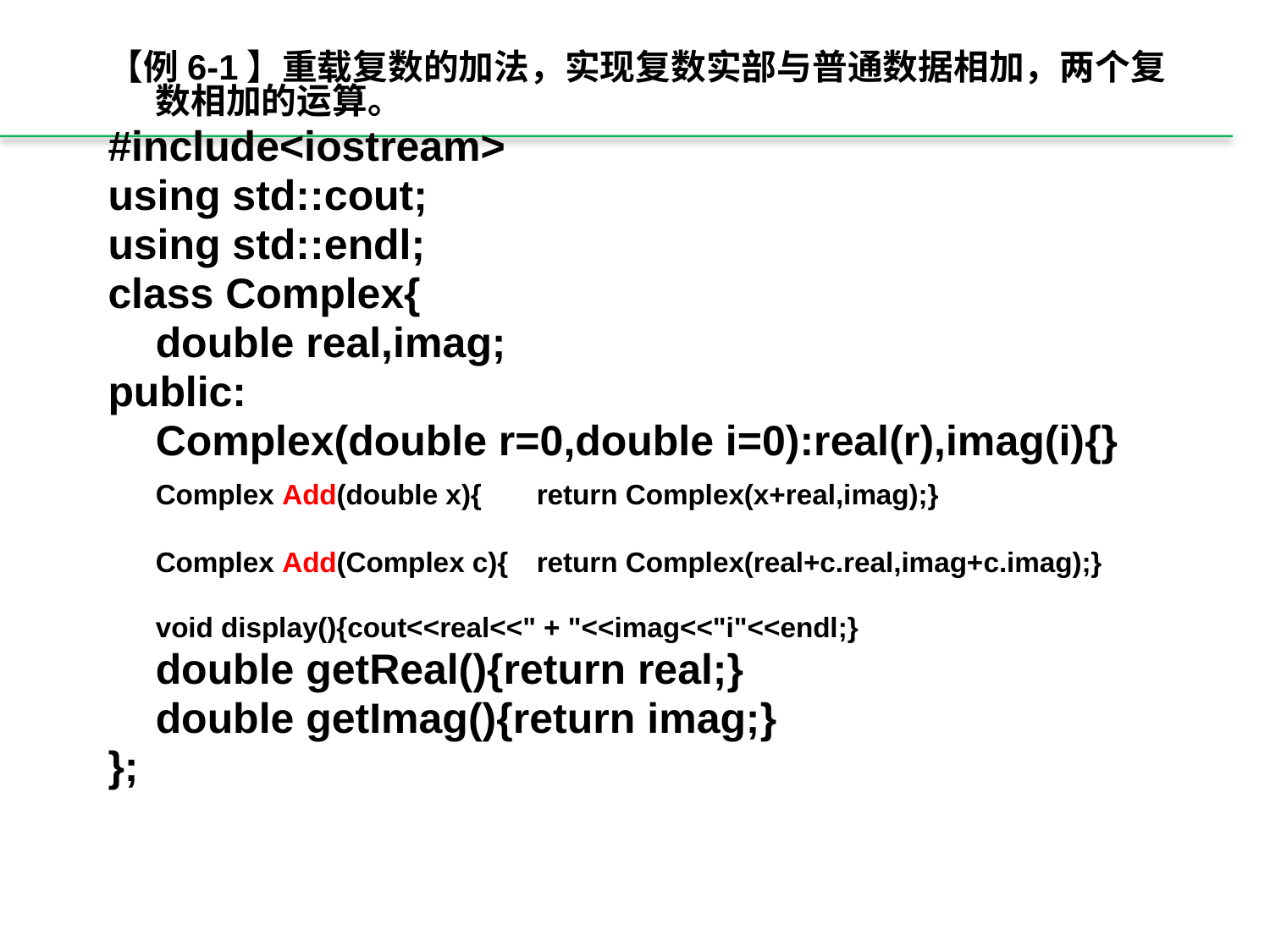

【例6-1】重载复数的加法，实现复数实部与普通数据相加，两个复数相加的运算。
#include<iostream>
using std::cout;
using std::endl;
class Complex{
	double real,imag;
public:
	Complex(double r=0,double i=0):real(r),imag(i){}
	Complex Add(double x){	return Complex(x+real,imag);}

	Complex Add(Complex c){	return Complex(real+c.real,imag+c.imag);}

	void display(){cout<<real<<" + "<<imag<<"i"<<endl;}
	double getReal(){return real;}
	double getImag(){return imag;}
};